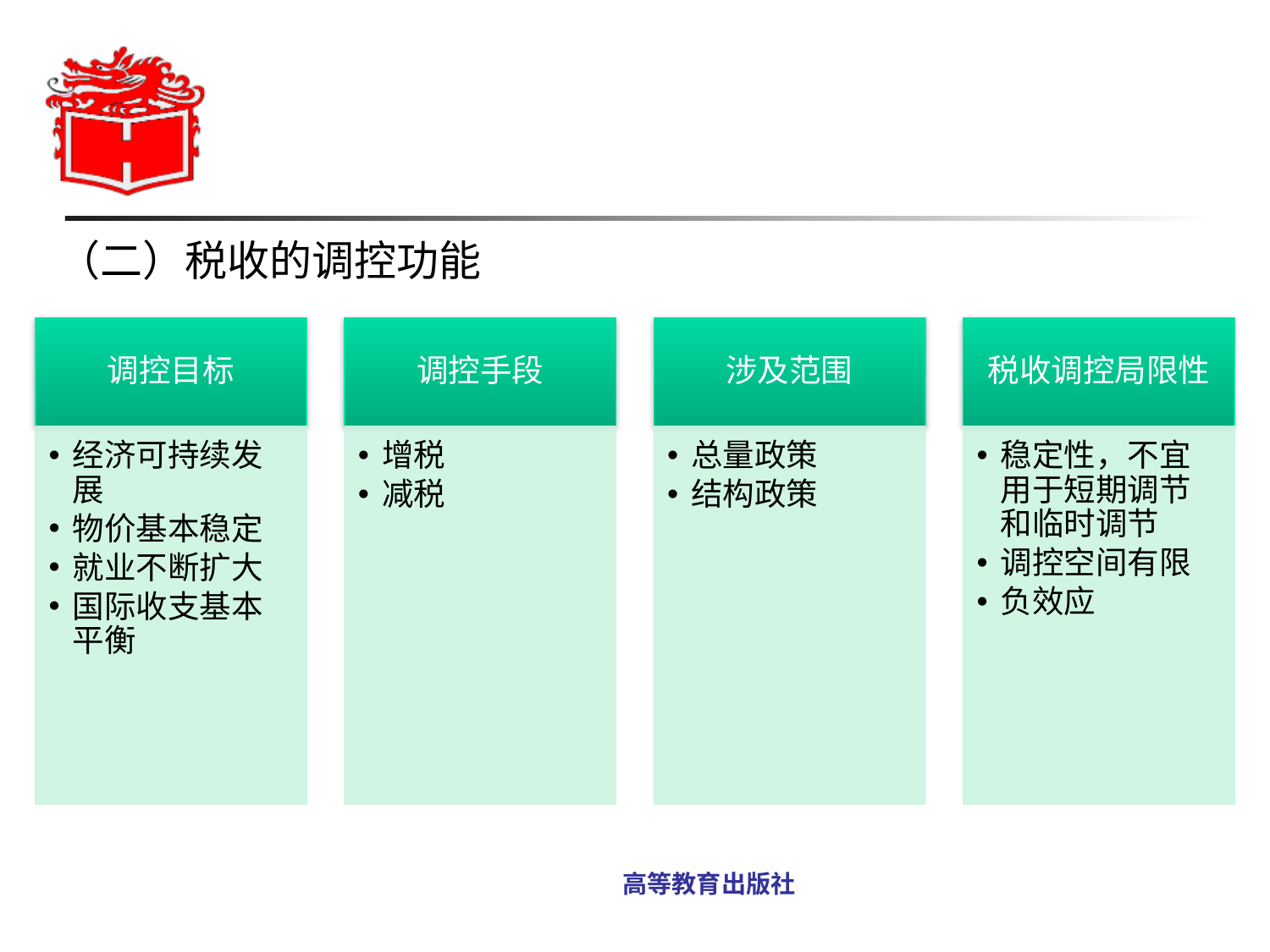

（二）税收的调控功能

调控目标
经济可持续发展
物价基本稳定
就业不断扩大
国际收支基本平衡
调控手段
增税
减税
涉及范围
总量政策
结构政策
税收调控局限性
稳定性，不宜用于短期调节和临时调节
调控空间有限
负效应

高等教育出版社